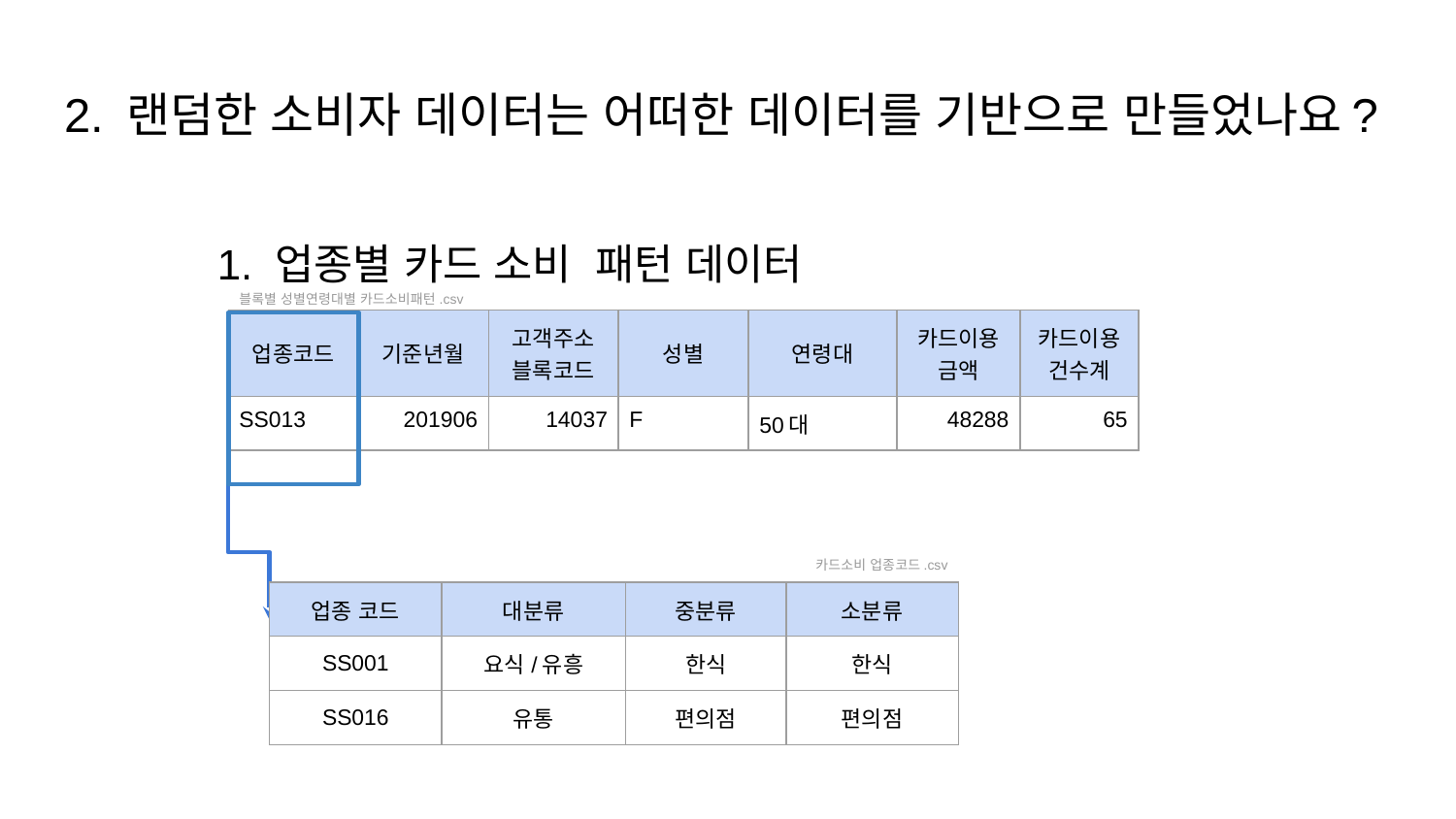

# 2. 랜덤한 소비자 데이터는 어떠한 데이터를 기반으로 만들었나요?
1. 업종별 카드 소비  패턴 데이터

블록별 성별연령대별 카드소비패턴.csv
| 업종코드 | 기준년월 | 고객주소 블록코드 | 성별 | 연령대 | 카드이용금액 | 카드이용건수계 |
| --- | --- | --- | --- | --- | --- | --- |
| SS013 | 201906 | 14037 | F | 50대 | 48288 | 65 |

카드소비 업종코드.csv
| 업종 코드 | 대분류 | 중분류 | 소분류 |
| --- | --- | --- | --- |
| SS001 | 요식/유흥 | 한식 | 한식 |
| SS016 | 유통 | 편의점 | 편의점 |